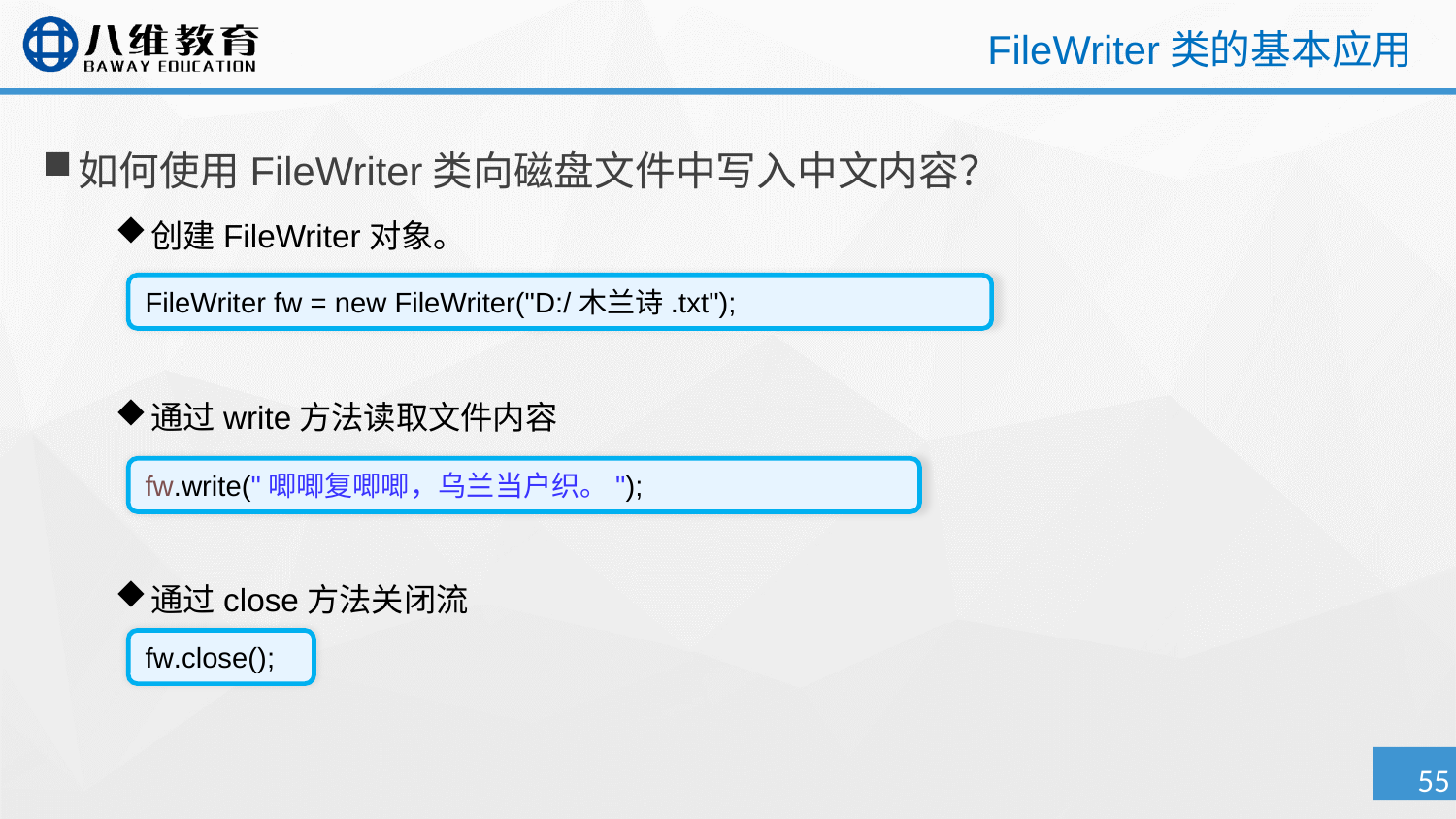

# FileWriter类的基本应用
如何使用FileWriter类向磁盘文件中写入中文内容？
创建FileWriter对象。

通过write方法读取文件内容

通过close方法关闭流

FileWriter fw = new FileWriter("D:/木兰诗.txt");

fw.write("唧唧复唧唧，乌兰当户织。");

fw.close();